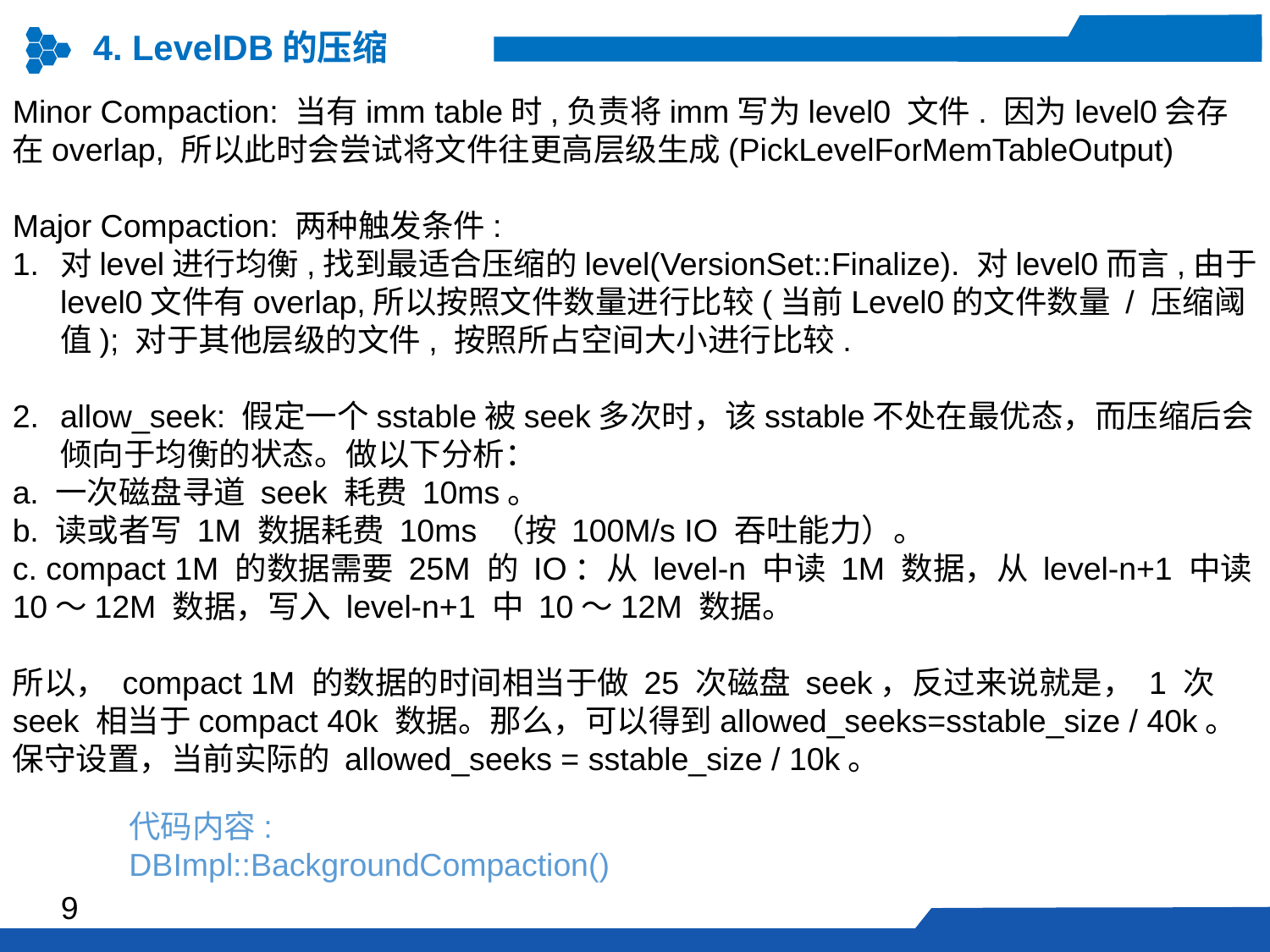

4. LevelDB的压缩

Minor Compaction: 当有imm table时,负责将imm写为level0 文件. 因为level0会存在overlap, 所以此时会尝试将文件往更高层级生成(PickLevelForMemTableOutput)

Major Compaction: 两种触发条件:
对level进行均衡,找到最适合压缩的level(VersionSet::Finalize). 对level0而言,由于level0文件有overlap,所以按照文件数量进行比较(当前Level0的文件数量 / 压缩阈值); 对于其他层级的文件, 按照所占空间大小进行比较.

allow_seek: 假定一个sstable被seek多次时，该sstable不处在最优态，而压缩后会倾向于均衡的状态。做以下分析：
a. 一次磁盘寻道 seek 耗费 10ms。
b. 读或者写 1M 数据耗费 10ms （按 100M/s IO 吞吐能力）。
c. compact 1M 的数据需要 25M 的 IO：从 level-n 中读 1M 数据，从 level-n+1 中读 10～12M 数据，写入 level-n+1 中 10～12M 数据。
所以， compact 1M 的数据的时间相当于做 25 次磁盘 seek，反过来说就是， 1 次 seek 相当于compact 40k 数据。那么，可以得到allowed_seeks=sstable_size / 40k。保守设置，当前实际的 allowed_seeks = sstable_size / 10k。
代码内容:
DBImpl::BackgroundCompaction()